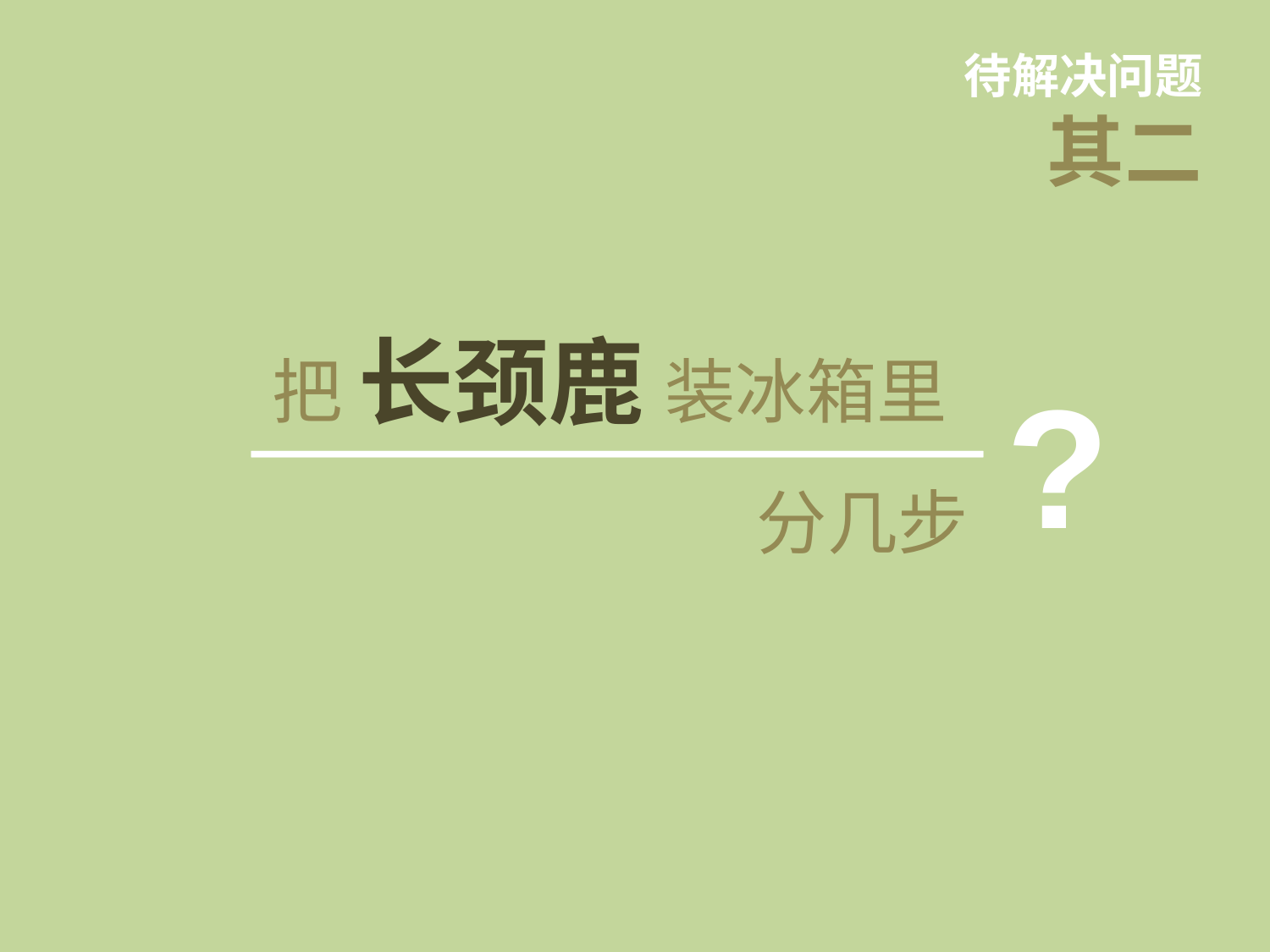

待解决问题
其二
把 长颈鹿 装冰箱里
?

分几步